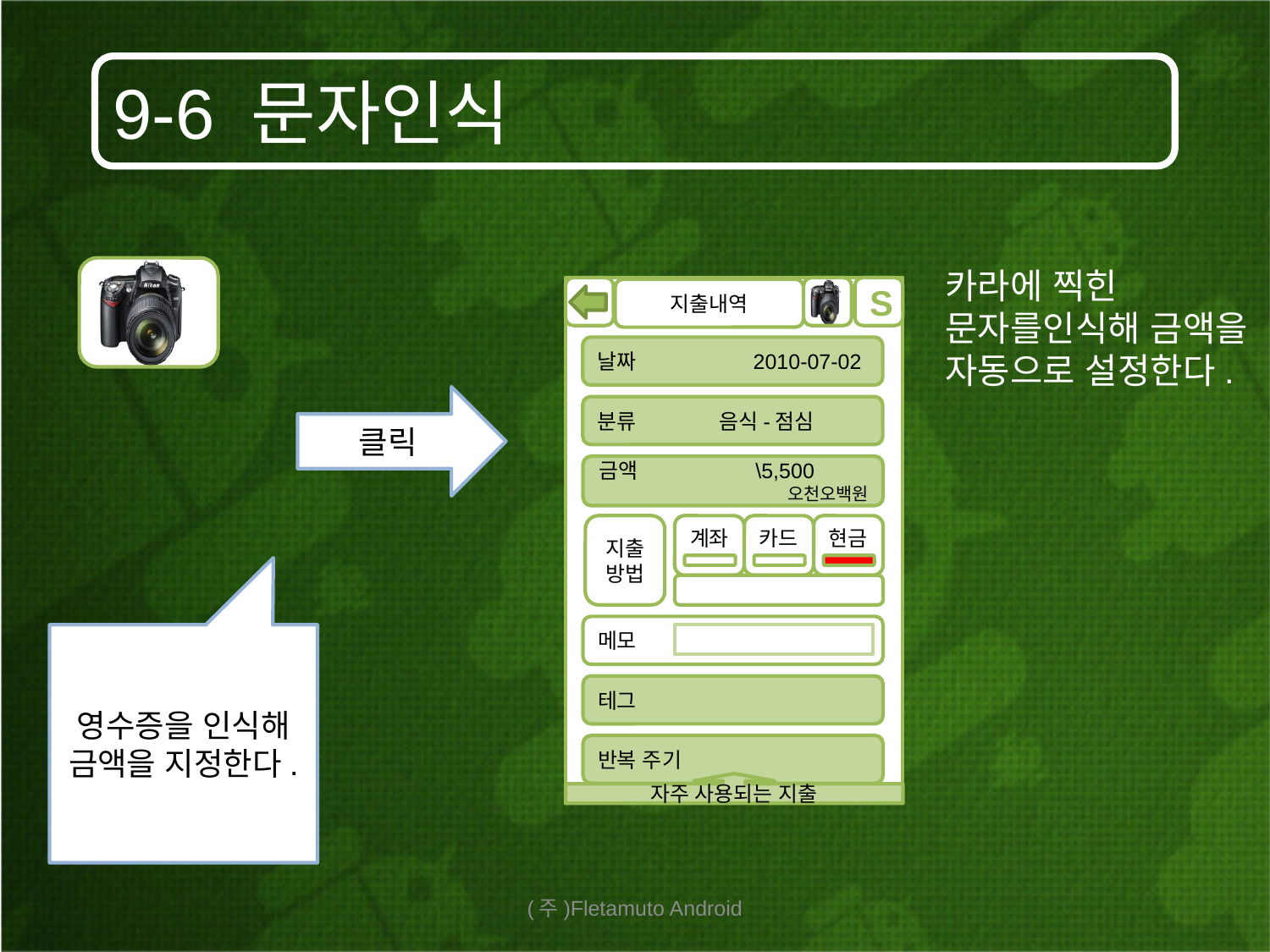

9-6 문자인식

카라에 찍힌 문자를인식해 금액을 자동으로 설정한다.

S
지출내역
날짜	    2010-07-02
클릭
분류              음식-점심
금액                   \5,500              오천오백원
지출방법
계좌

카드

현금

메모
영수증을 인식해 금액을 지정한다.

8
테그
반복 주기
자주 사용되는 지출
(주)Fletamuto Android